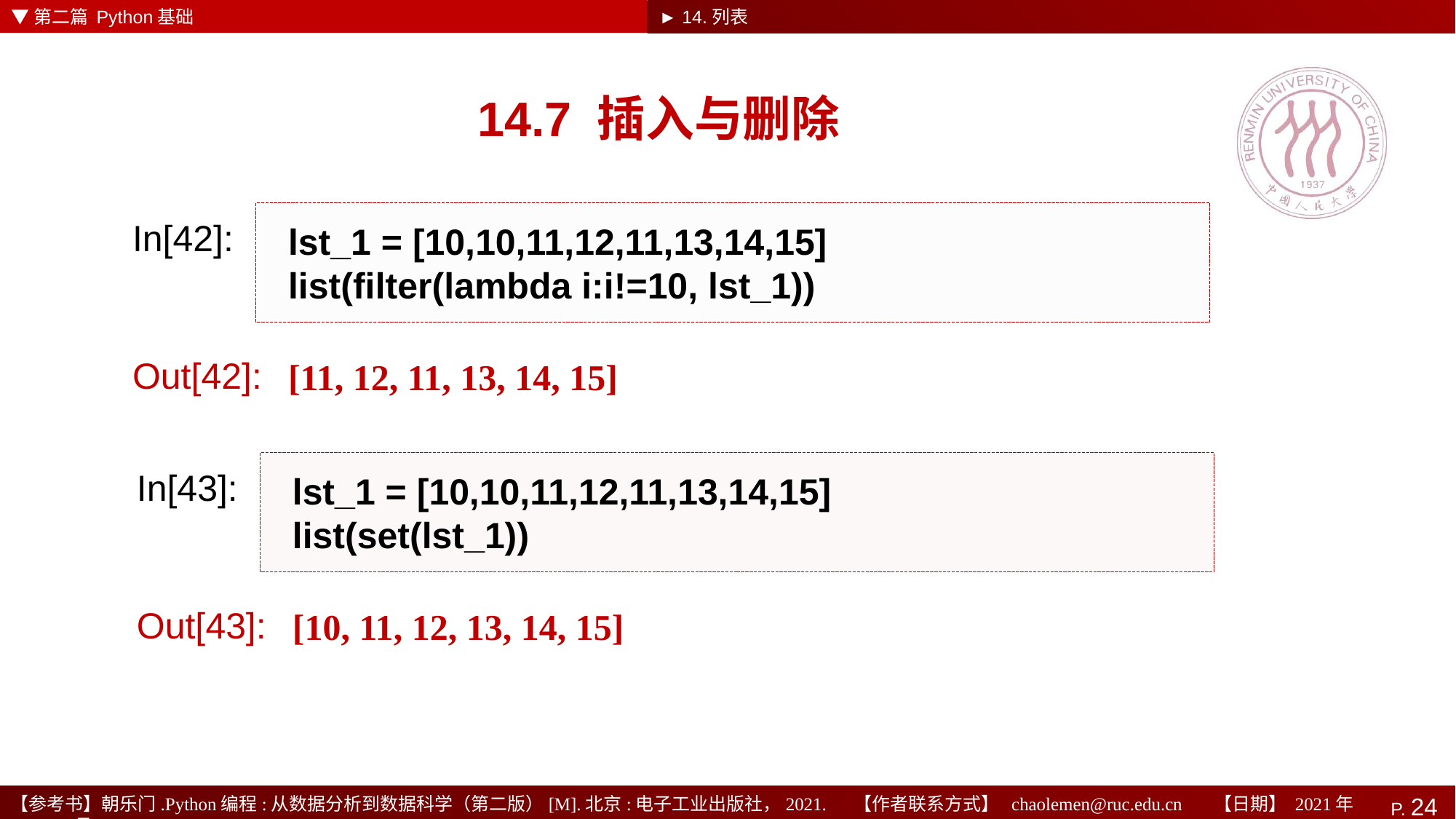

▼第二篇 Python基础
► 14.列表
# 14.7 插入与删除
lst_1 = [10,10,11,12,11,13,14,15]
list(filter(lambda i:i!=10, lst_1))
In[42]:
[11, 12, 11, 13, 14, 15]
Out[42]:
lst_1 = [10,10,11,12,11,13,14,15]
list(set(lst_1))
In[43]:
[10, 11, 12, 13, 14, 15]
Out[43]: